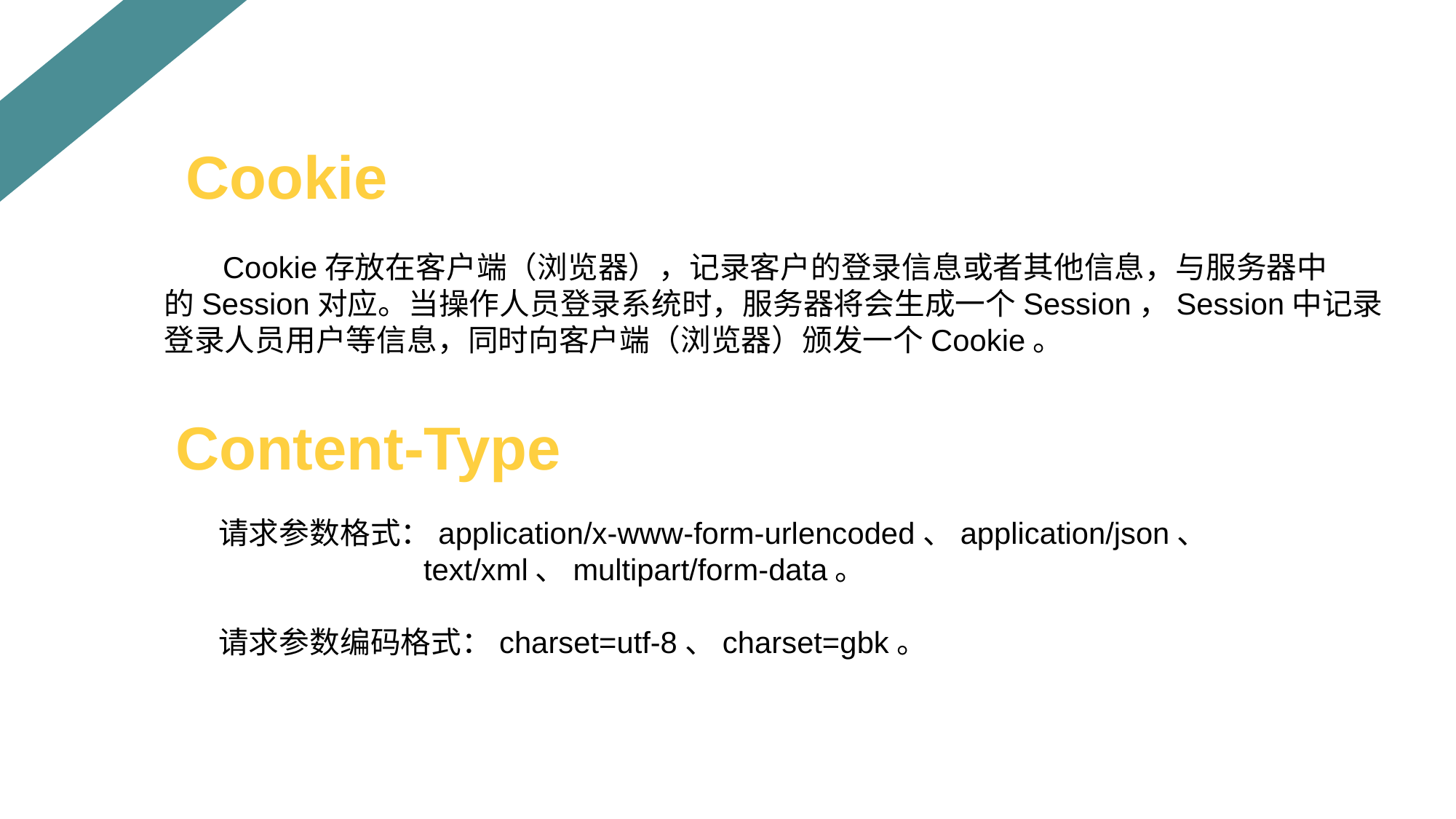

Cookie
       Cookie存放在客户端（浏览器），记录客户的登录信息或者其他信息，与服务器中
的Session对应。当操作人员登录系统时，服务器将会生成一个Session，Session中记录
登录人员用户等信息，同时向客户端（浏览器）颁发一个Cookie。
Content-Type
       请求参数格式：application/x-www-form-urlencoded、application/json、
                               text/xml、multipart/form-data。

       请求参数编码格式：charset=utf-8、charset=gbk。